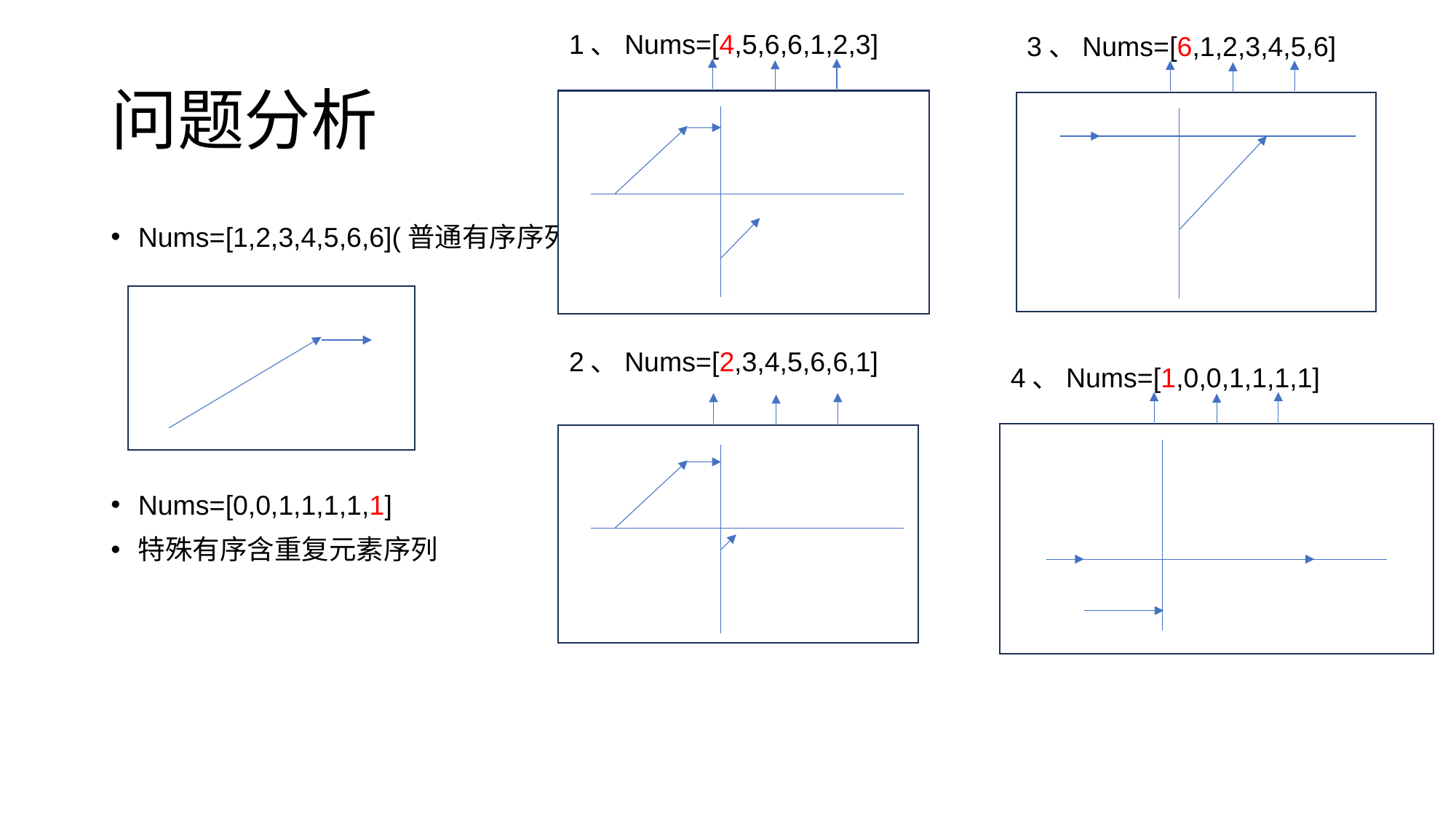

1、Nums=[4,5,6,6,1,2,3]
3、Nums=[6,1,2,3,4,5,6]
# 问题分析

Nums=[1,2,3,4,5,6,6](普通有序序列)

Nums=[0,0,1,1,1,1,1]
特殊有序含重复元素序列

2、Nums=[2,3,4,5,6,6,1]
4、Nums=[1,0,0,1,1,1,1]